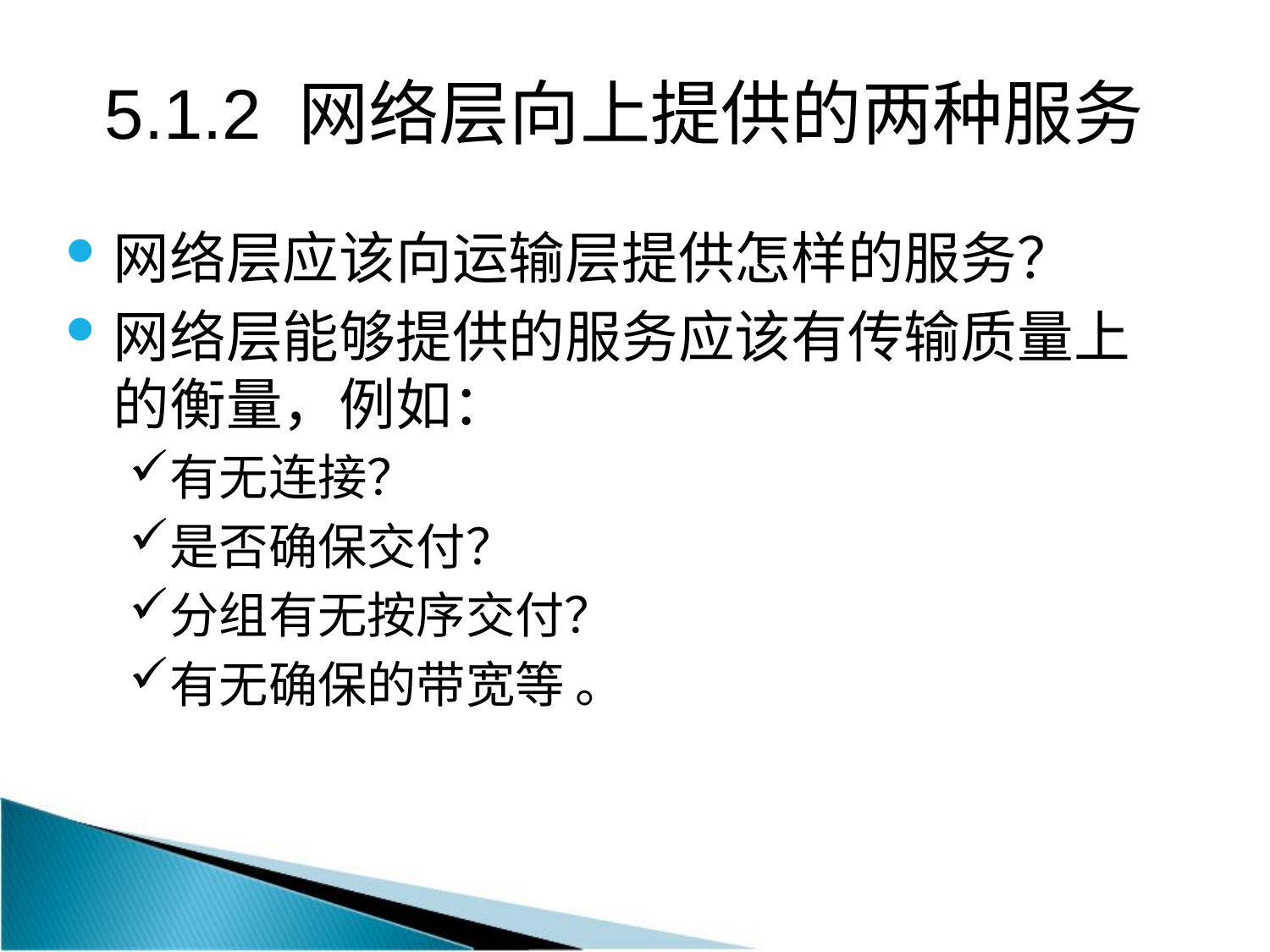

# 5.1.2 网络层向上提供的两种服务
网络层应该向运输层提供怎样的服务？
网络层能够提供的服务应该有传输质量上的衡量，例如：
有无连接？
是否确保交付？
分组有无按序交付？
有无确保的带宽等 。